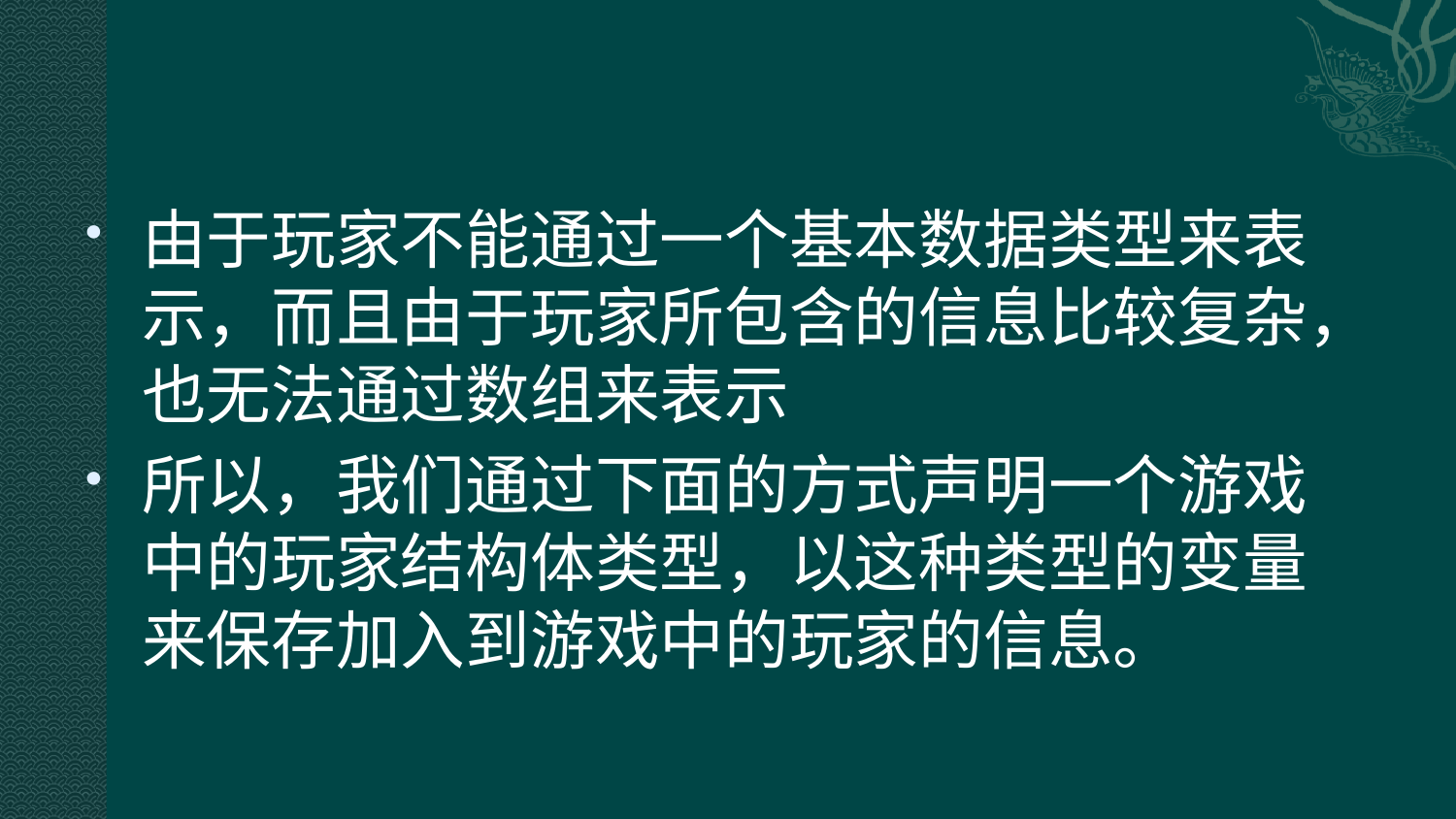

#
由于玩家不能通过一个基本数据类型来表示，而且由于玩家所包含的信息比较复杂，也无法通过数组来表示
所以，我们通过下面的方式声明一个游戏中的玩家结构体类型，以这种类型的变量来保存加入到游戏中的玩家的信息。